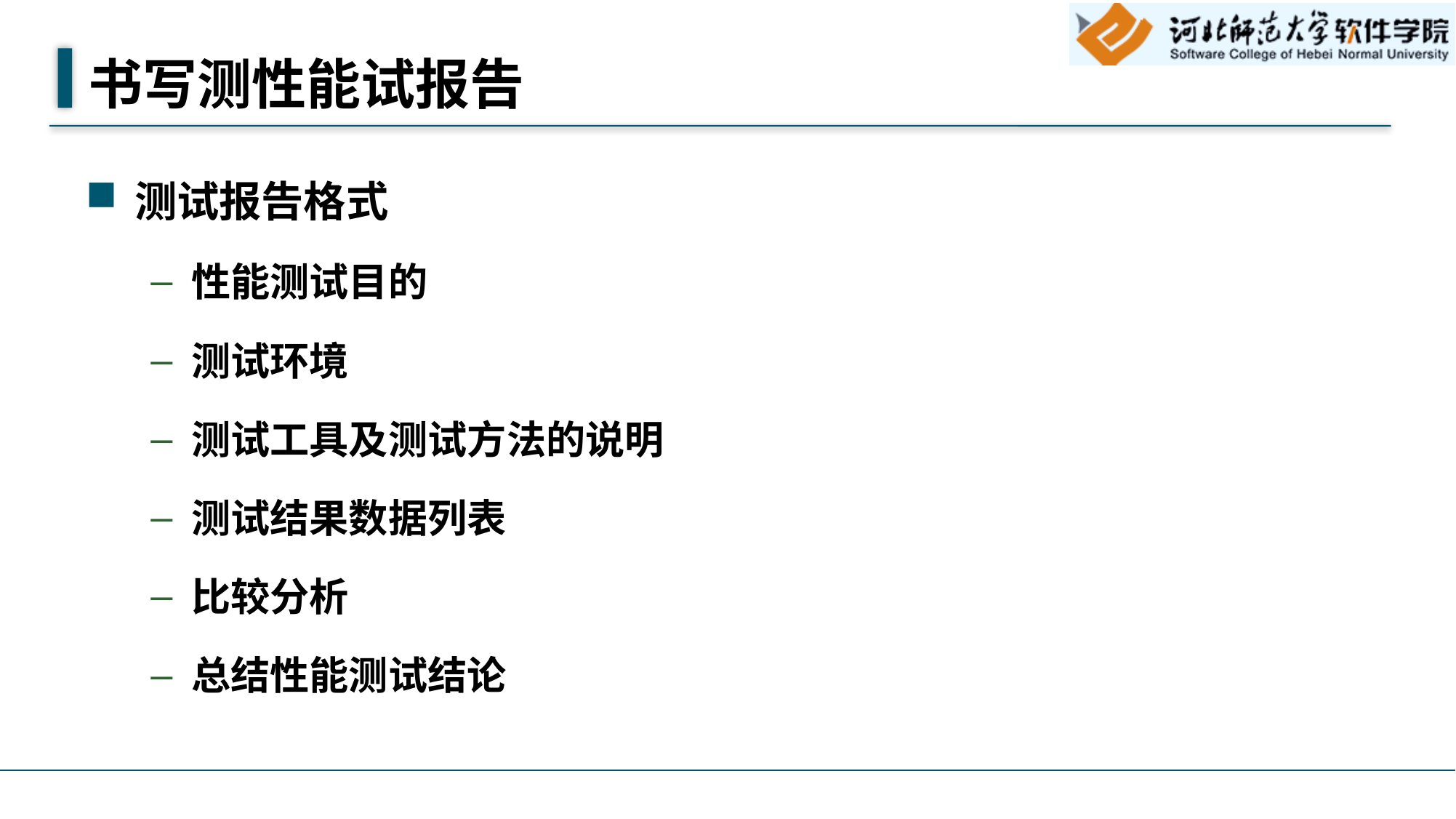

# 书写测性能试报告
测试报告格式
性能测试目的
测试环境
测试工具及测试方法的说明
测试结果数据列表
比较分析
总结性能测试结论